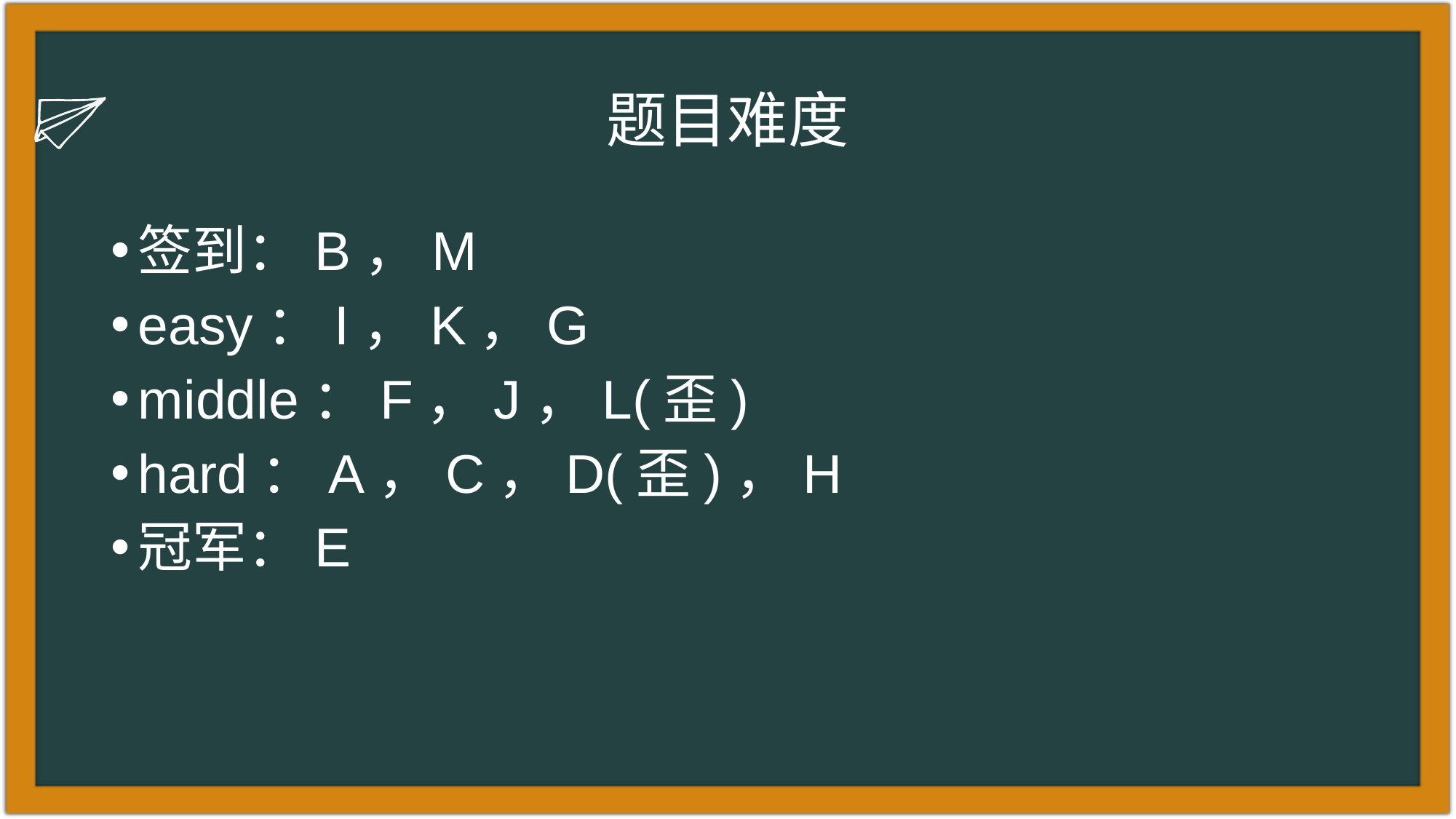

# 题目难度
签到：B，M
easy：I，K，G
middle：F，J，L(歪)
hard：A，C，D(歪)，H
冠军：E